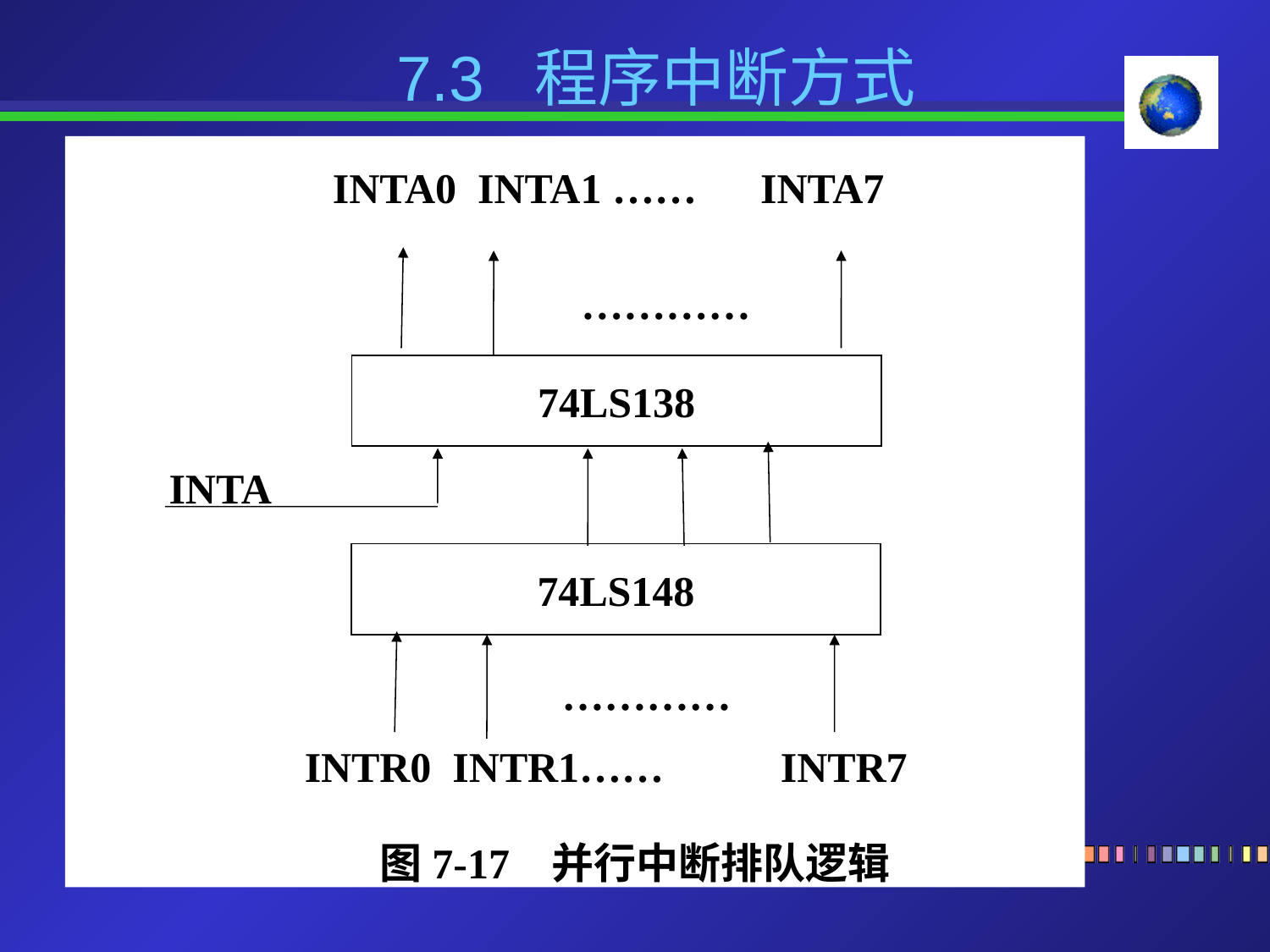

7.3  程序中断方式
INTA0  INTA1 ……      INTA7

…………

74LS138
INTA

74LS148

…………
INTR0  INTR1……           INTR7
图7-17   并行中断排队逻辑
58